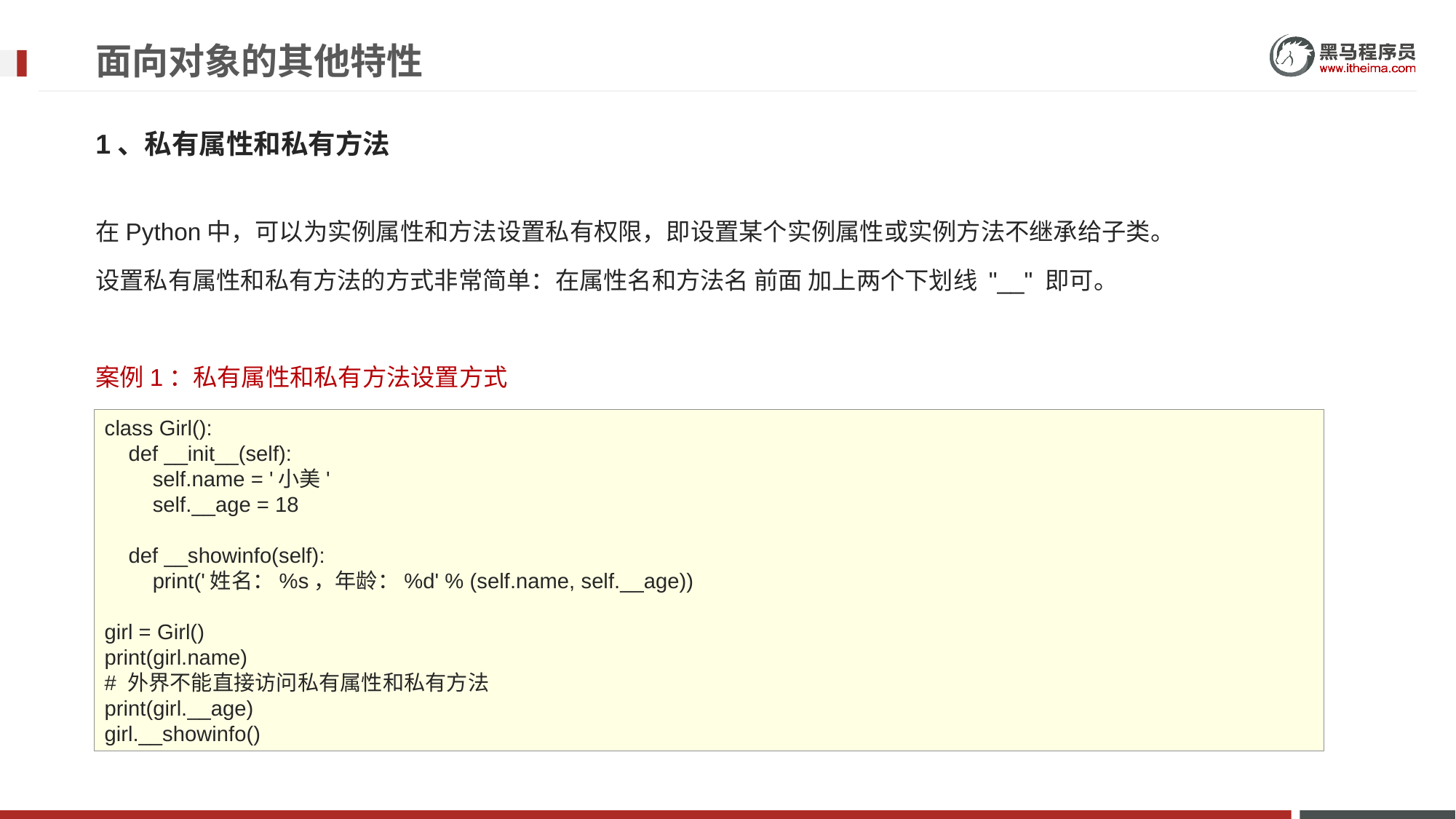

# 面向对象的其他特性
1、私有属性和私有方法
在Python中，可以为实例属性和方法设置私有权限，即设置某个实例属性或实例方法不继承给子类。
设置私有属性和私有方法的方式非常简单：在属性名和方法名 前面 加上两个下划线 "__" 即可。

案例1：私有属性和私有方法设置方式
class Girl():
    def __init__(self):
        self.name = '小美'
        self.__age = 18

    def __showinfo(self):
        print('姓名：%s，年龄：%d' % (self.name, self.__age))

girl = Girl()
print(girl.name)
# 外界不能直接访问私有属性和私有方法
print(girl.__age)
girl.__showinfo()